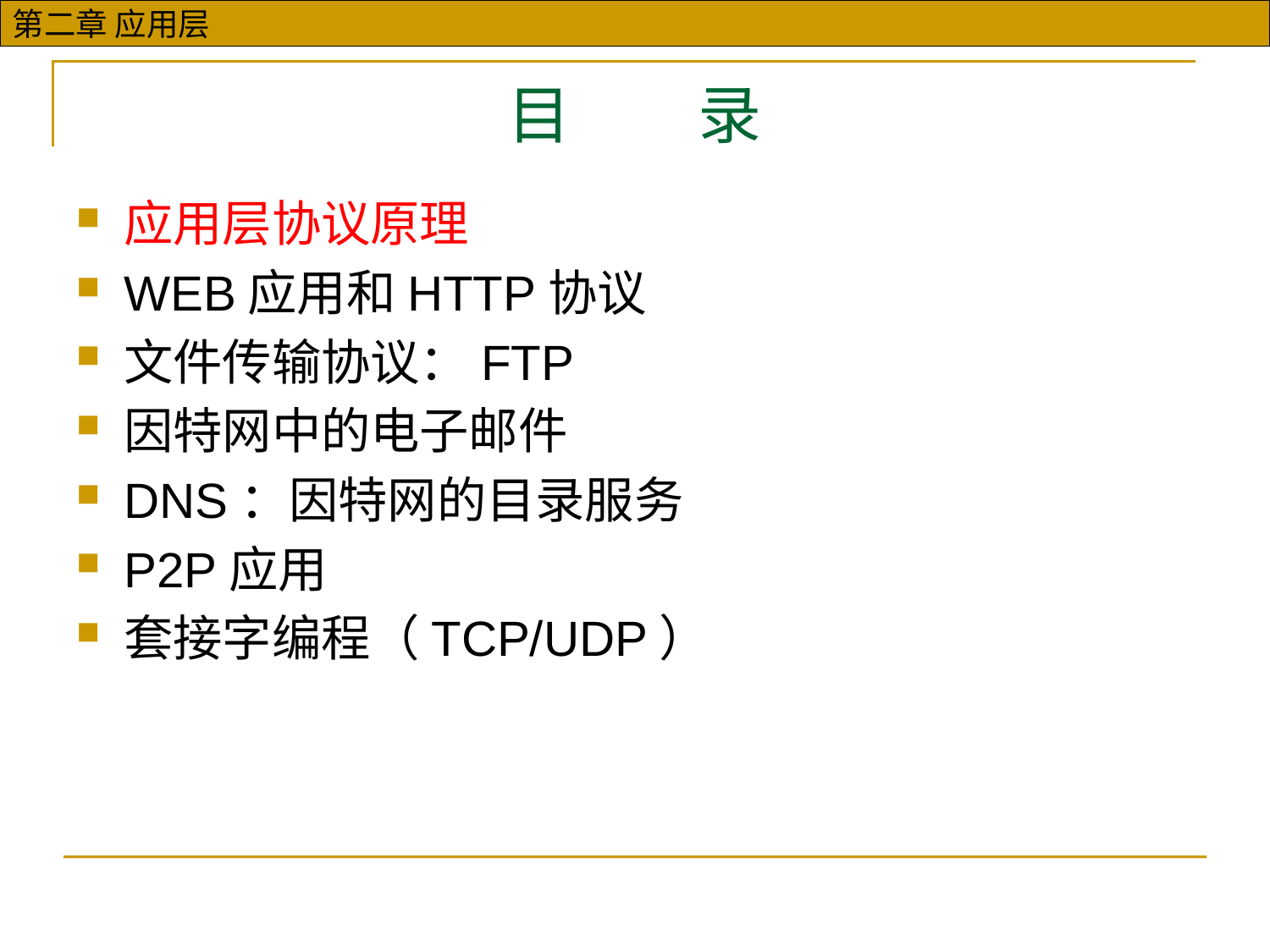

# 目         录
应用层协议原理
WEB应用和HTTP协议
文件传输协议：FTP
因特网中的电子邮件
DNS：因特网的目录服务
P2P应用
套接字编程（TCP/UDP）
2